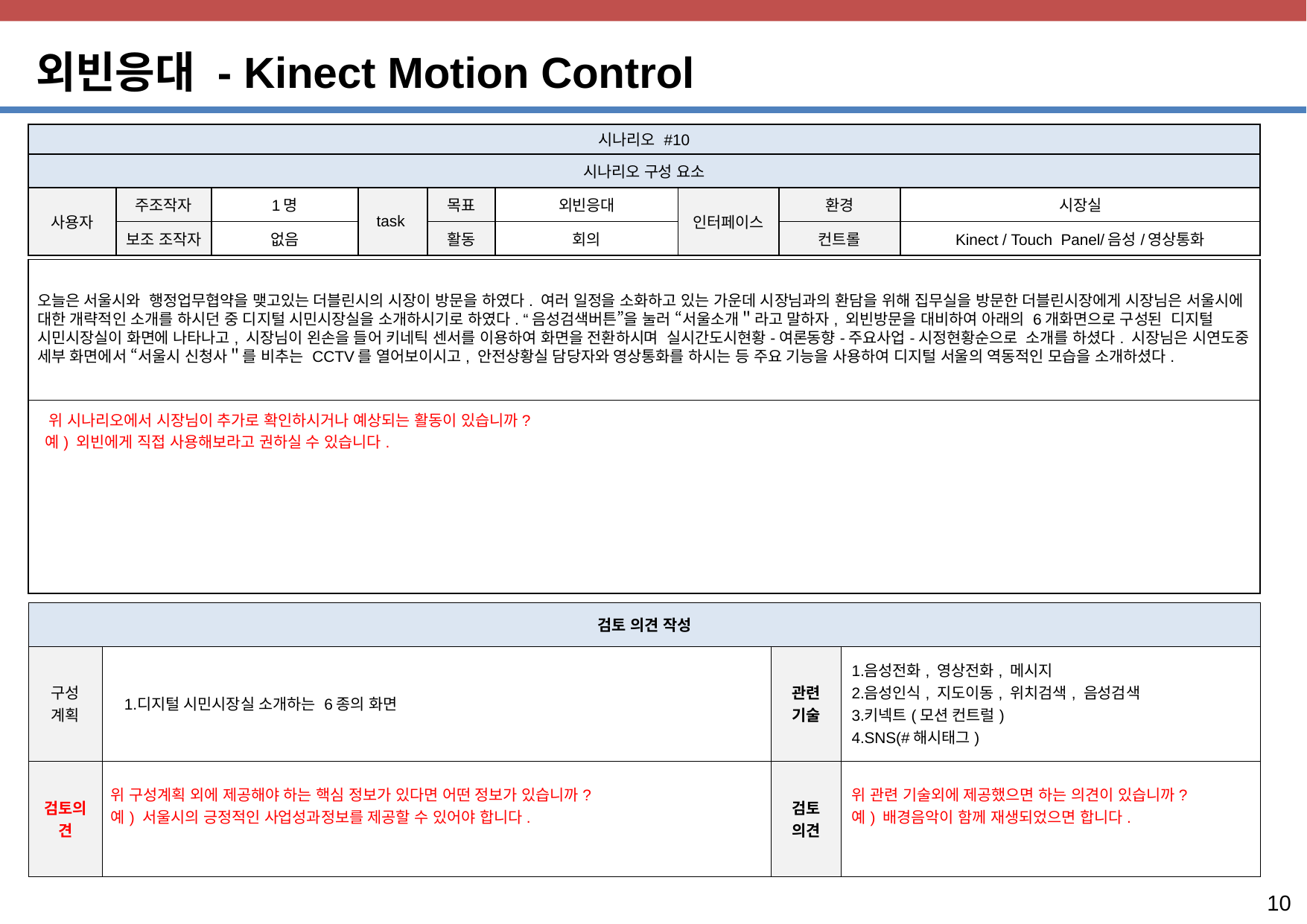

외빈응대 - Kinect Motion Control
| 시나리오 #10 |  |  |  |  |  |  |  |  |
| --- | --- | --- | --- | --- | --- | --- | --- | --- |
| 시나리오 구성 요소 |  |  |  |  |  |  |  |  |
| 사용자 | 주조작자 | 1명 | task | 목표 | 외빈응대 | 인터페이스 | 환경 | 시장실 |
|  | 보조 조작자 | 없음 |  | 활동 | 회의 |  | 컨트롤 | Kinect / Touch Panel/음성/영상통화 |
| 오늘은 서울시와 행정업무협약을 맺고있는 더블린시의 시장이 방문을 하였다. 여러 일정을 소화하고 있는 가운데 시장님과의 환담을 위해 집무실을 방문한 더블린시장에게 시장님은 서울시에 대한 개략적인 소개를 하시던 중 디지털 시민시장실을 소개하시기로 하였다. “음성검색버튼”을 눌러 “서울소개＂라고 말하자, 외빈방문을 대비하여 아래의 6개화면으로 구성된 디지털 시민시장실이 화면에 나타나고, 시장님이 왼손을 들어 키네틱 센서를 이용하여 화면을 전환하시며 실시간도시현황-여론동향-주요사업-시정현황순으로 소개를 하셨다. 시장님은 시연도중 세부 화면에서 “서울시 신청사＂를 비추는 CCTV를 열어보이시고, 안전상황실 담당자와 영상통화를 하시는 등 주요 기능을 사용하여 디지털 서울의 역동적인 모습을 소개하셨다. |
| --- |
| 위 시나리오에서 시장님이 추가로 확인하시거나 예상되는 활동이 있습니까? 예) 외빈에게 직접 사용해보라고 권하실 수 있습니다. |
| 검토 의견 작성 |  |  |  |
| --- | --- | --- | --- |
| 구성 계획 | 디지털 시민시장실 소개하는 6종의 화면 | 관련 기술 | 음성전화, 영상전화, 메시지 음성인식, 지도이동, 위치검색, 음성검색 키넥트(모션 컨트럴) SNS(#해시태그) |
| 검토의견 | 위 구성계획 외에 제공해야 하는 핵심 정보가 있다면 어떤 정보가 있습니까? 예) 서울시의 긍정적인 사업성과정보를 제공할 수 있어야 합니다. | 검토 의견 | 위 관련 기술외에 제공했으면 하는 의견이 있습니까? 예) 배경음악이 함께 재생되었으면 합니다. |